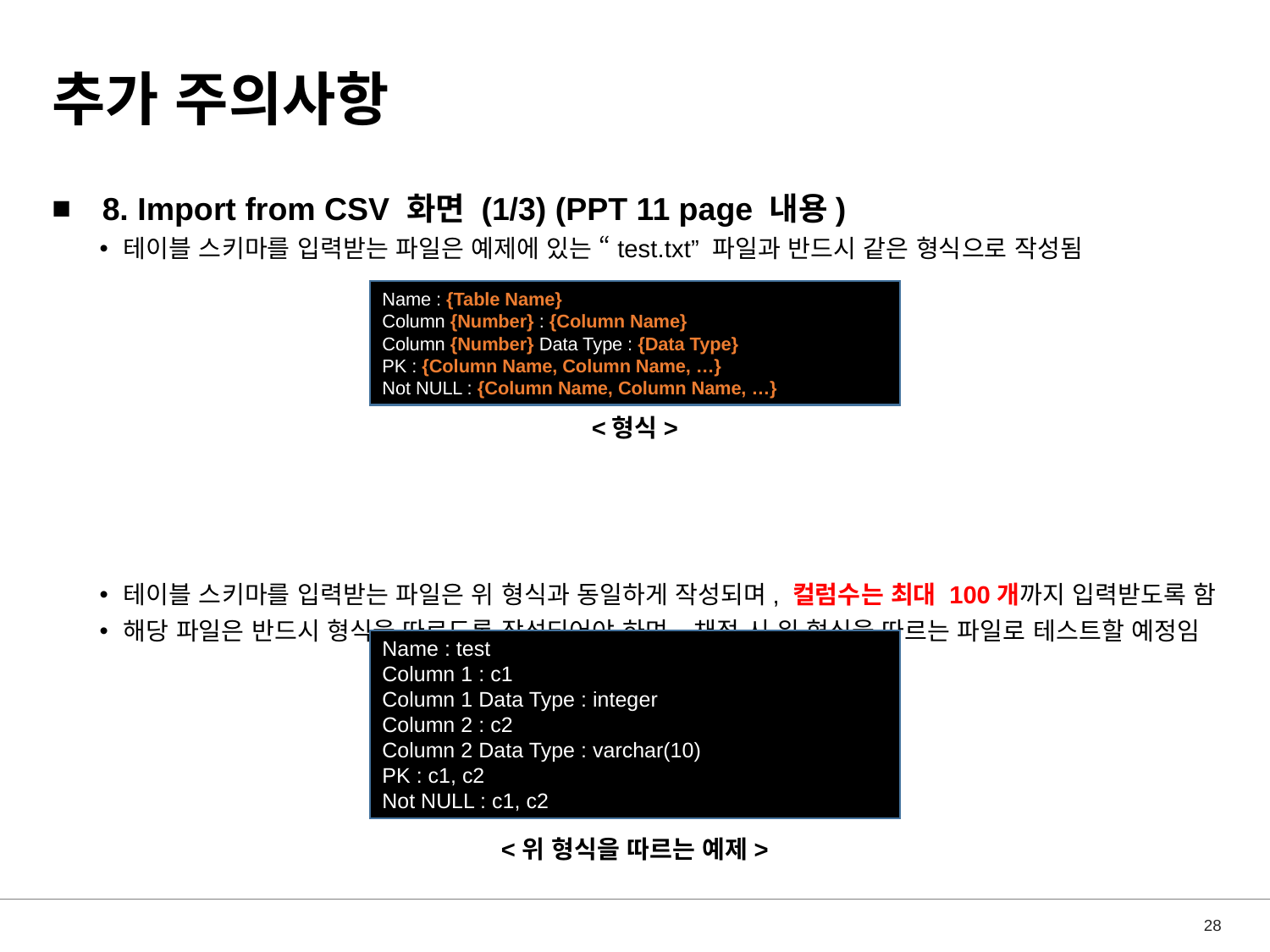

# 추가 주의사항
8. Import from CSV 화면 (1/3) (PPT 11 page 내용)
테이블 스키마를 입력받는 파일은 예제에 있는 “test.txt” 파일과 반드시 같은 형식으로 작성됨

테이블 스키마를 입력받는 파일은 위 형식과 동일하게 작성되며, 컬럼수는 최대 100개까지 입력받도록 함
해당 파일은 반드시 형식을 따르도록 작성되어야 하며, 채점 시 위 형식을 따르는 파일로 테스트할 예정임

Name : {Table Name}
Column {Number} : {Column Name}
Column {Number} Data Type : {Data Type}
PK : {Column Name, Column Name, …}
Not NULL : {Column Name, Column Name, …}
<형식>
Name : test
Column 1 : c1
Column 1 Data Type : integer
Column 2 : c2
Column 2 Data Type : varchar(10)
PK : c1, c2
Not NULL : c1, c2
<위 형식을 따르는 예제>
28